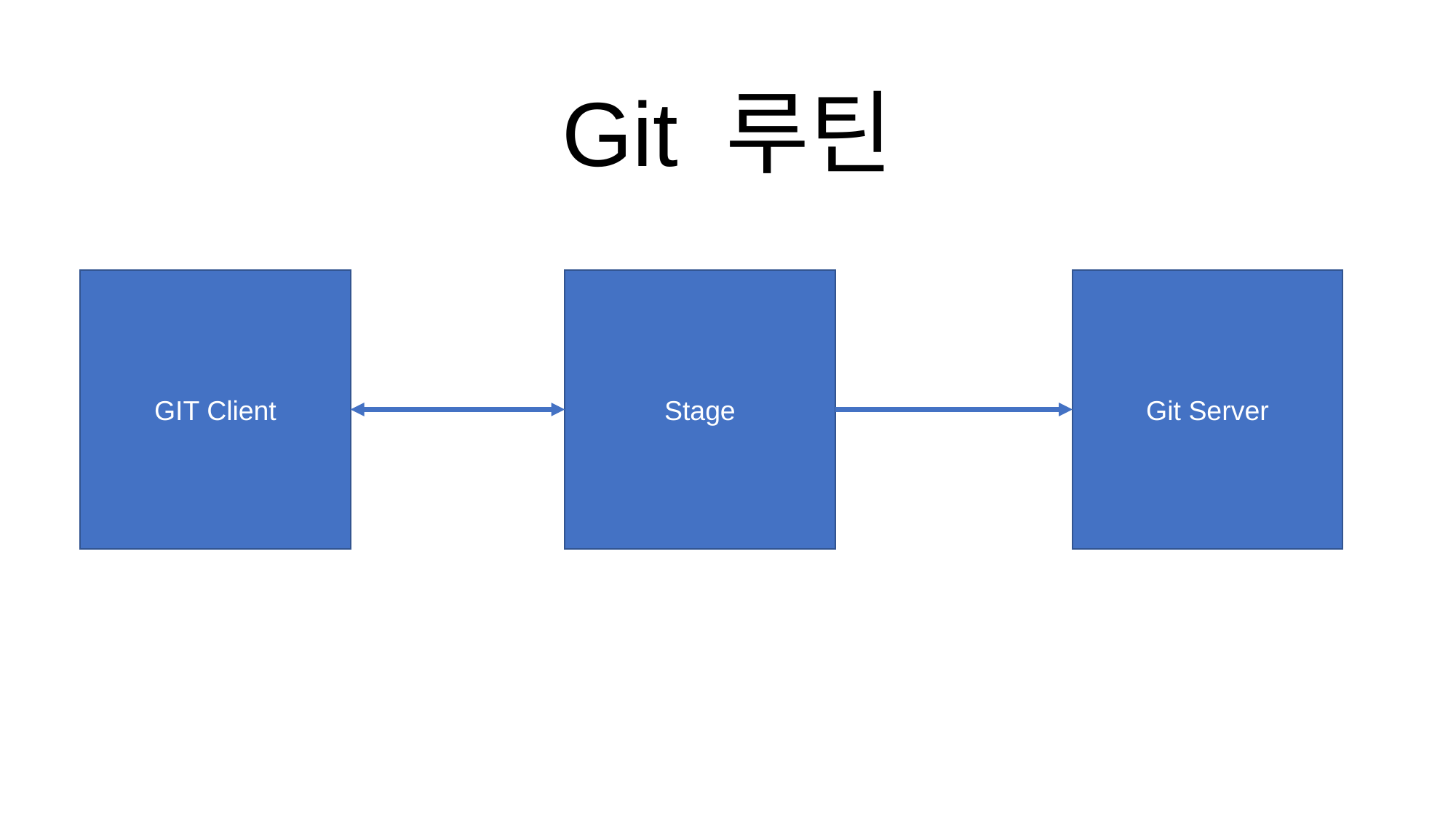

Git 루틴
GIT Client
Stage
Git Server